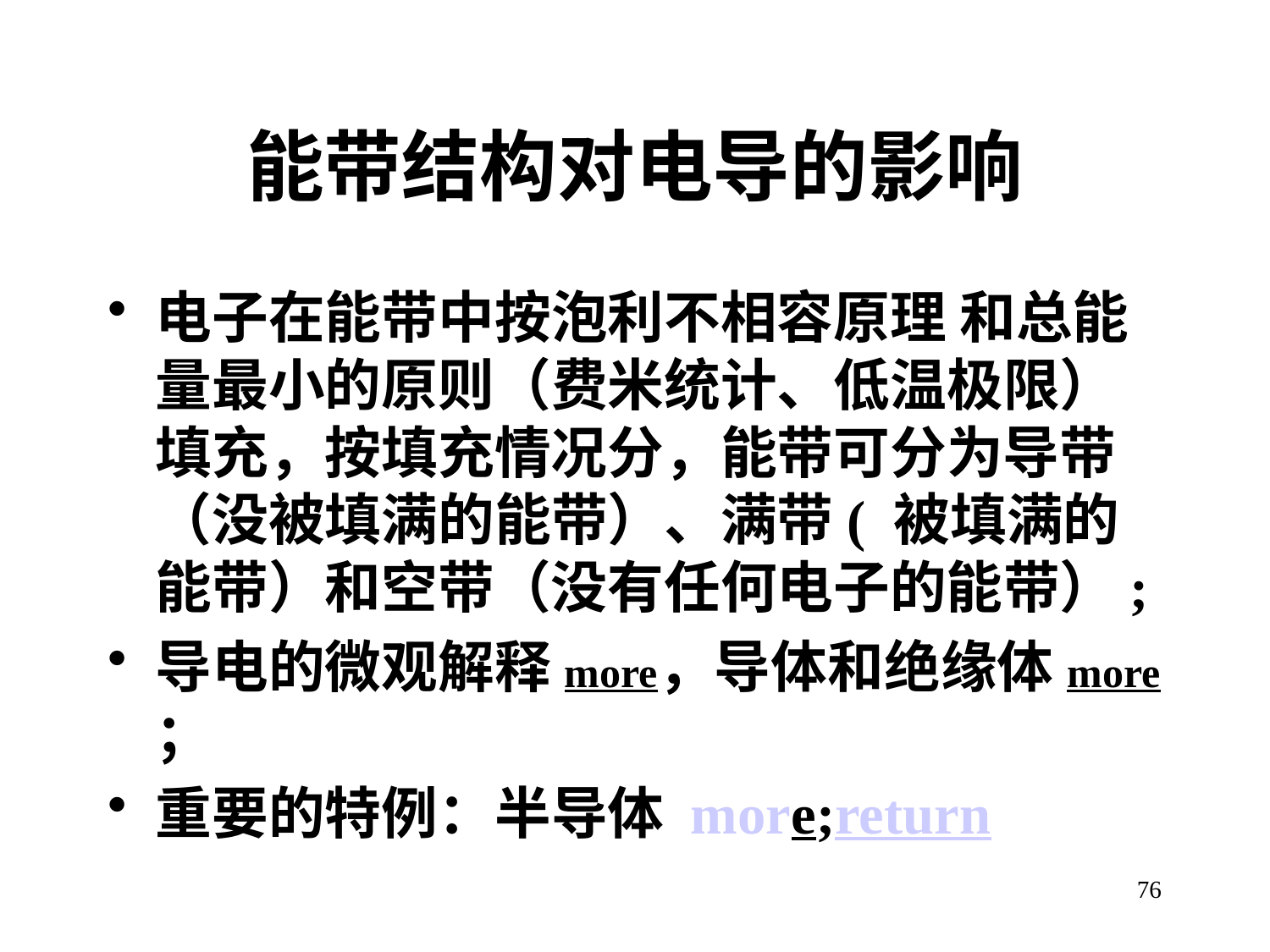

# 能带结构对电导的影响
电子在能带中按泡利不相容原理 和总能量最小的原则（费米统计、低温极限）填充，按填充情况分，能带可分为导带（没被填满的能带）、满带( 被填满的能带）和空带（没有任何电子的能带）;
导电的微观解释more，导体和绝缘体more；
重要的特例：半导体 more;return
76